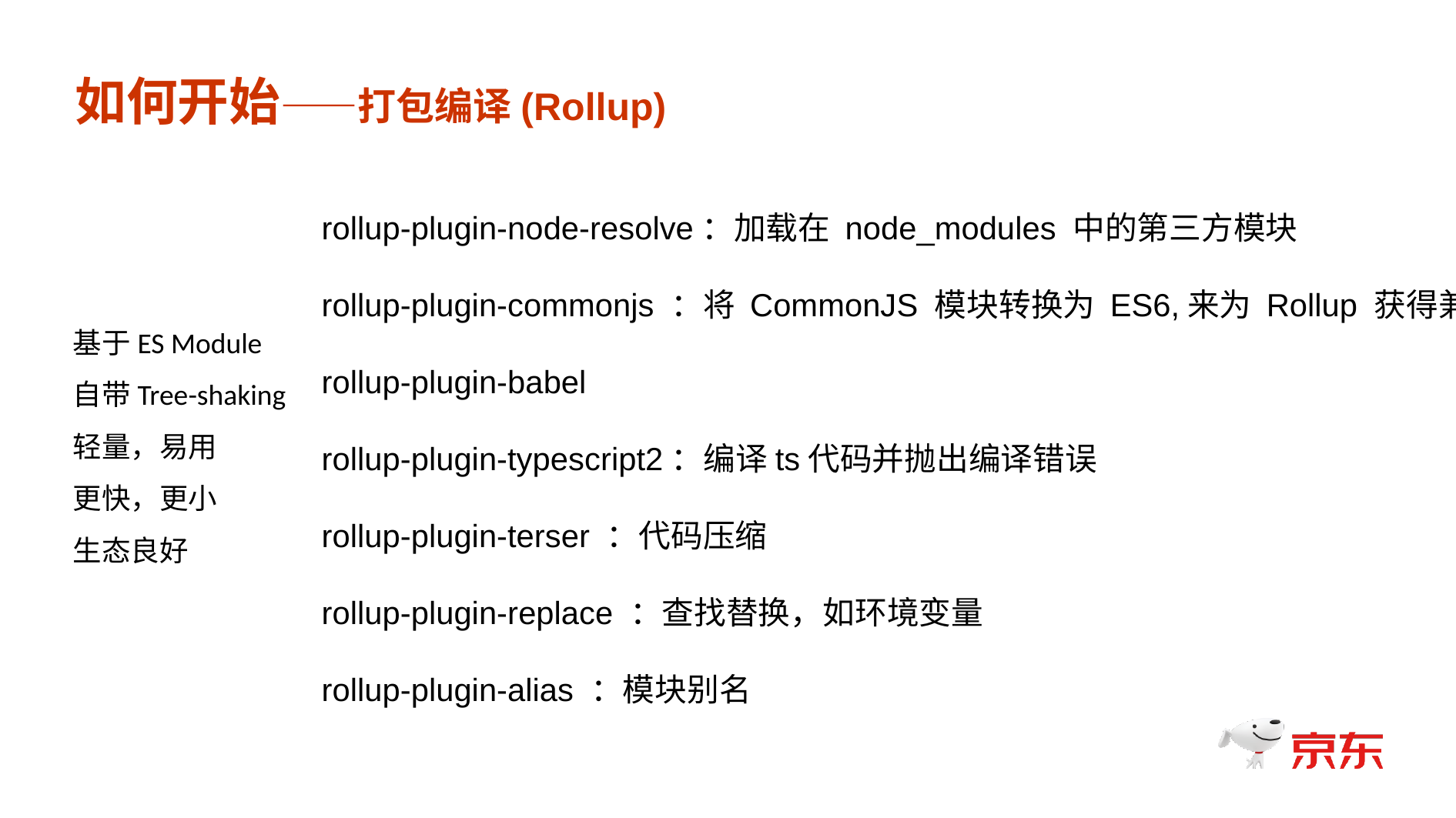

如何开始——打包编译(Rollup)
rollup-plugin-node-resolve：加载在 node_modules 中的第三方模块
rollup-plugin-commonjs ：将 CommonJS 模块转换为 ES6,来为 Rollup 获得兼容
rollup-plugin-babel
rollup-plugin-typescript2：编译ts代码并抛出编译错误
rollup-plugin-terser ：代码压缩
rollup-plugin-replace ：查找替换，如环境变量
rollup-plugin-alias ：模块别名
基于ES Module
自带Tree-shaking
轻量，易用
更快，更小
生态良好